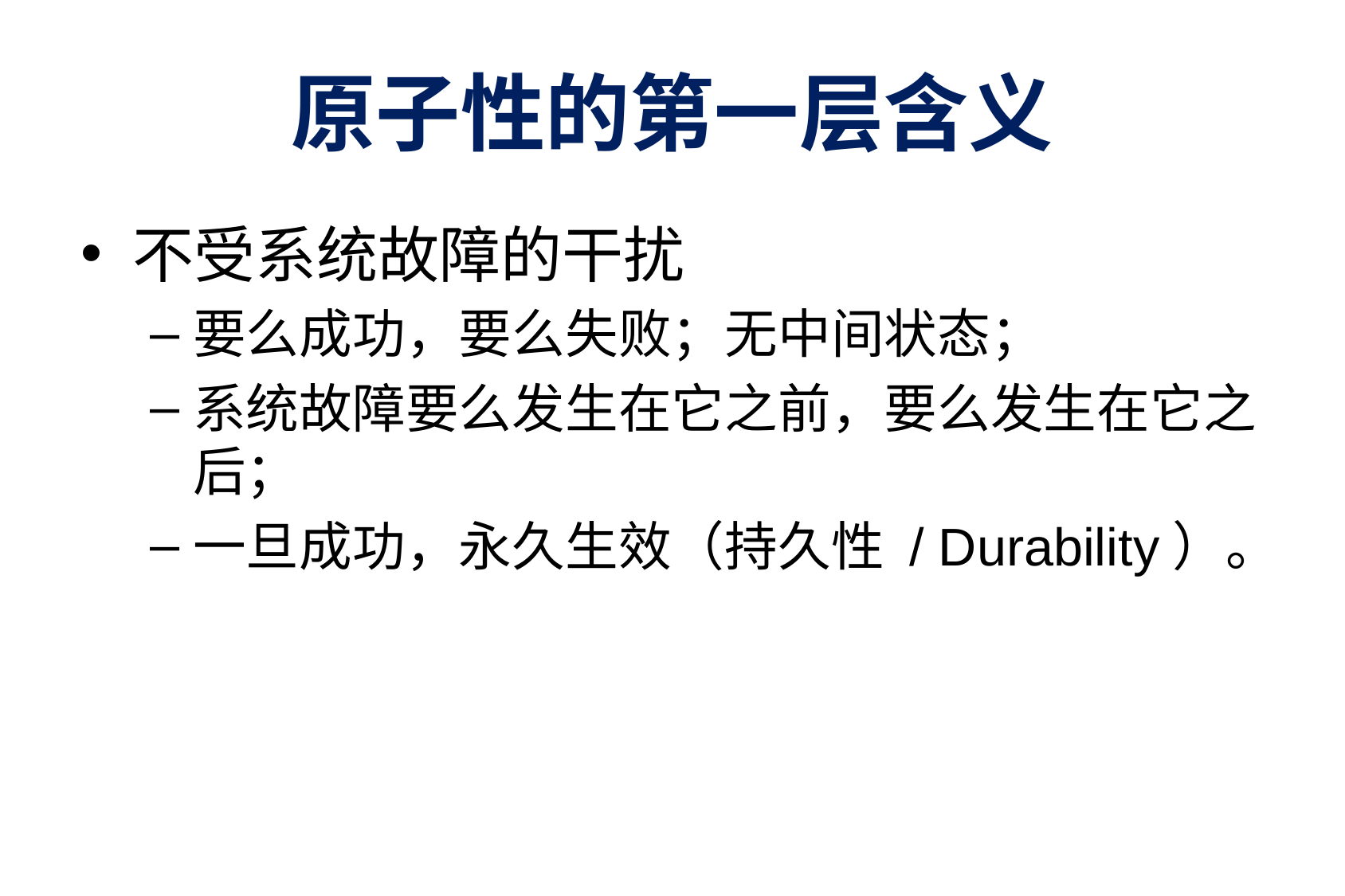

# 原子性的第一层含义
不受系统故障的干扰
要么成功，要么失败；无中间状态；
系统故障要么发生在它之前，要么发生在它之后；
一旦成功，永久生效（持久性 / Durability）。